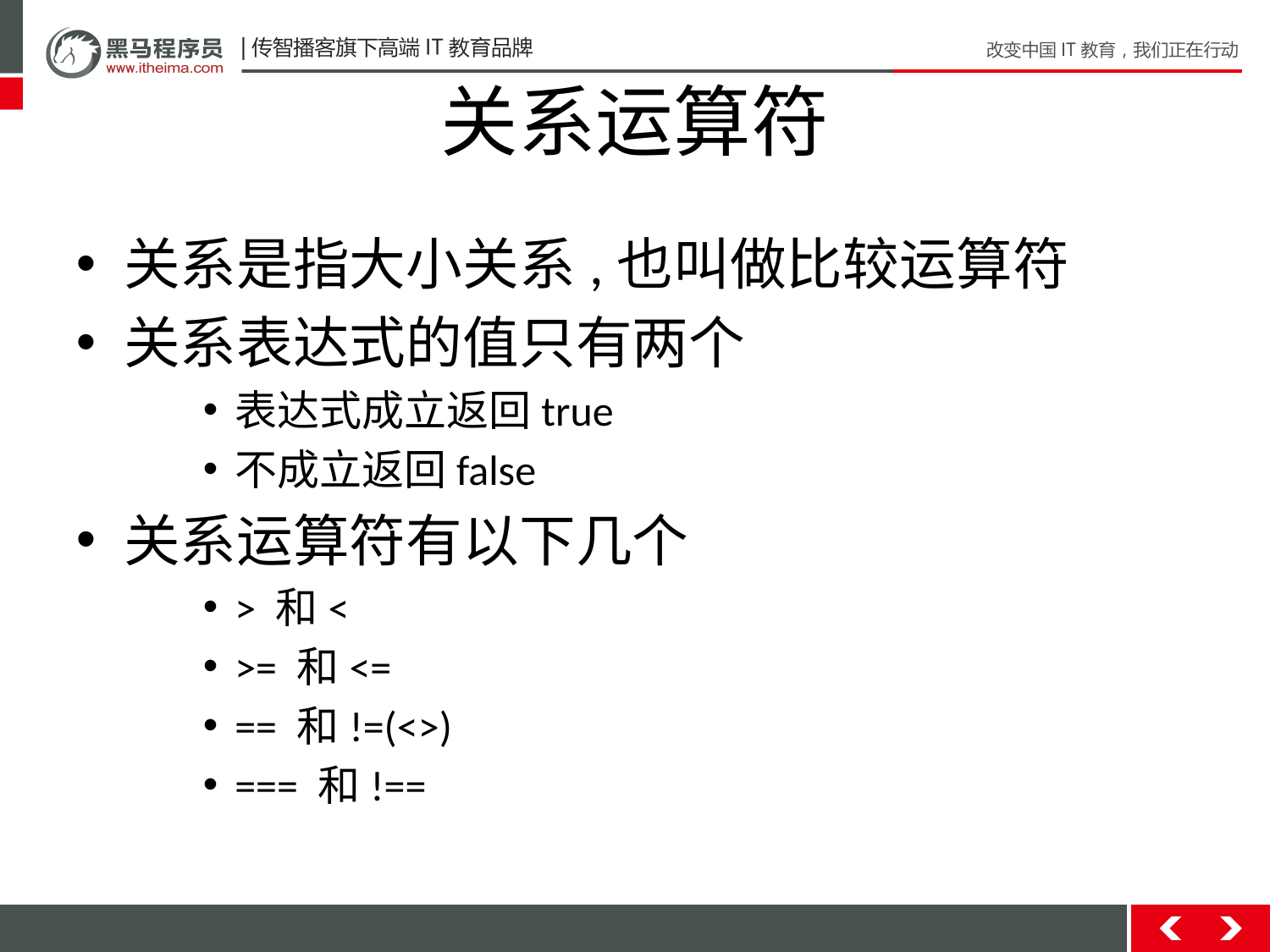

# 关系运算符
关系是指大小关系,也叫做比较运算符
关系表达式的值只有两个
表达式成立返回true
不成立返回false
关系运算符有以下几个
> 和<
>= 和<=
== 和!=(<>)
=== 和!==